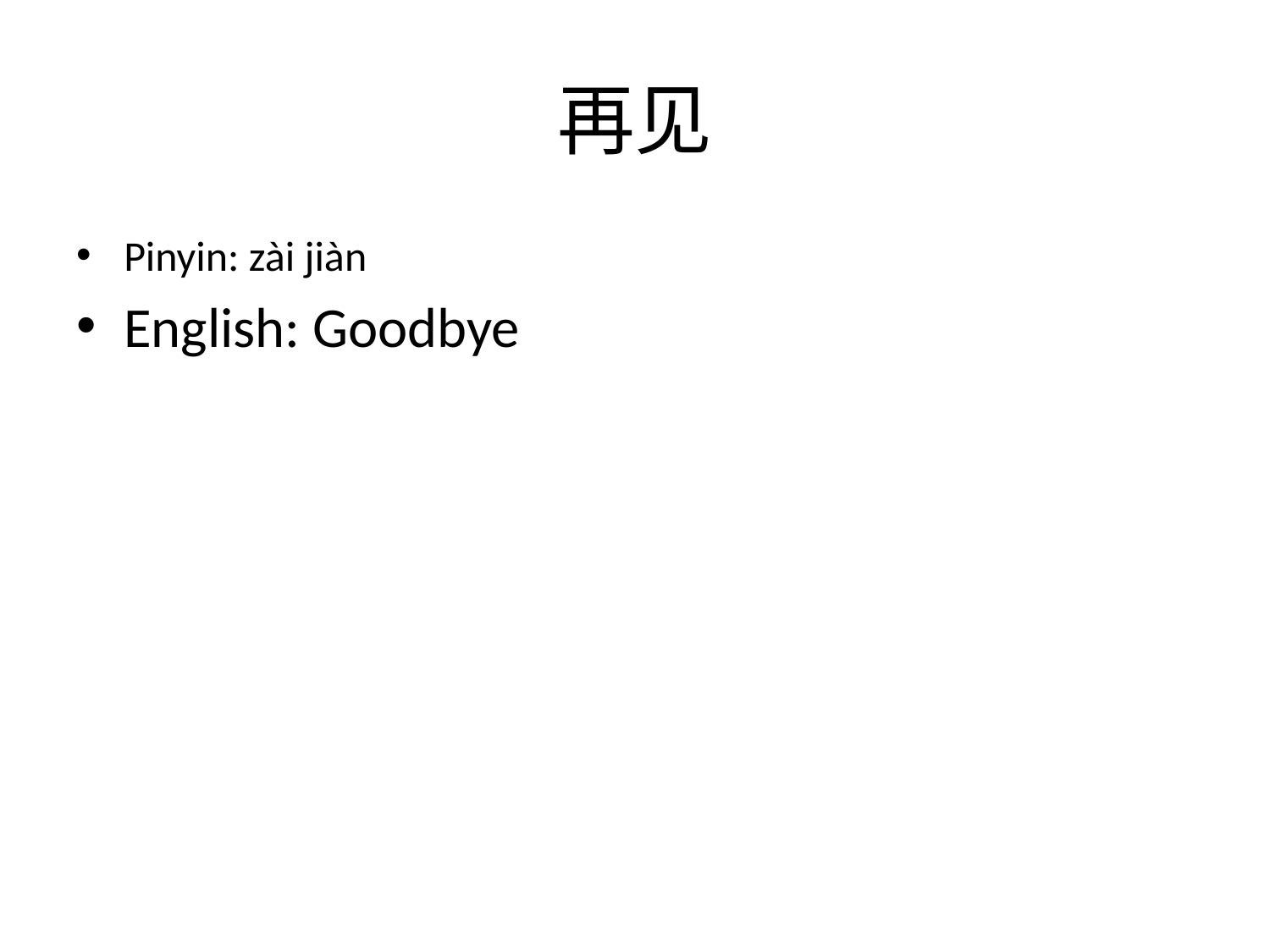

# 再见
Pinyin: zài jiàn
English: Goodbye